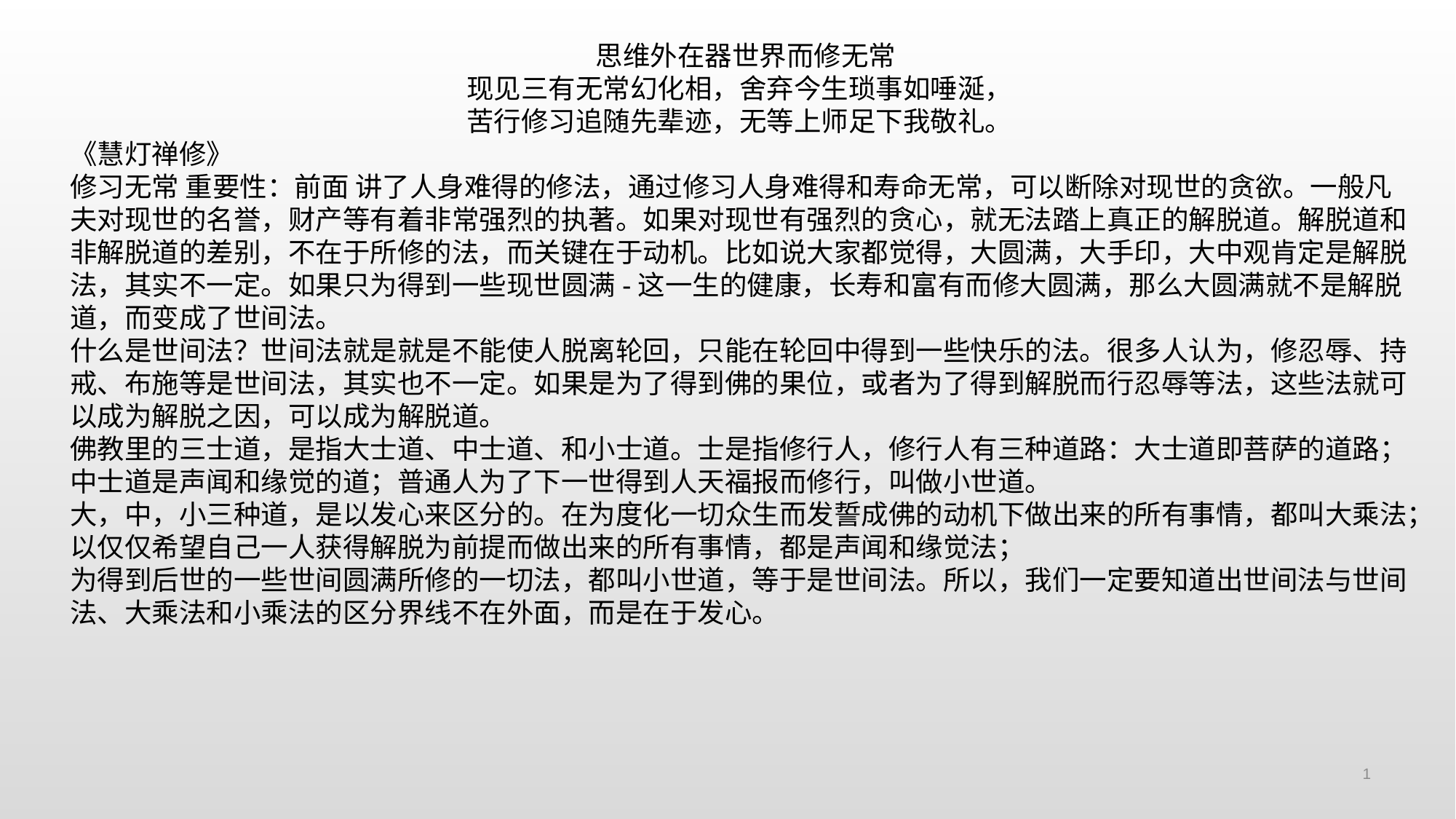

思维外在器世界而修无常
现见三有无常幻化相，舍弃今生琐事如唾涎，
苦行修习追随先辈迹，无等上师足下我敬礼。
《慧灯禅修》
修习无常 重要性：前面 讲了人身难得的修法，通过修习人身难得和寿命无常，可以断除对现世的贪欲。一般凡夫对现世的名誉，财产等有着非常强烈的执著。如果对现世有强烈的贪心，就无法踏上真正的解脱道。解脱道和非解脱道的差别，不在于所修的法，而关键在于动机。比如说大家都觉得，大圆满，大手印，大中观肯定是解脱法，其实不一定。如果只为得到一些现世圆满-这一生的健康，长寿和富有而修大圆满，那么大圆满就不是解脱道，而变成了世间法。
什么是世间法？世间法就是就是不能使人脱离轮回，只能在轮回中得到一些快乐的法。很多人认为，修忍辱、持戒、布施等是世间法，其实也不一定。如果是为了得到佛的果位，或者为了得到解脱而行忍辱等法，这些法就可以成为解脱之因，可以成为解脱道。
佛教里的三士道，是指大士道、中士道、和小士道。士是指修行人，修行人有三种道路：大士道即菩萨的道路；中士道是声闻和缘觉的道；普通人为了下一世得到人天福报而修行，叫做小世道。
大，中，小三种道，是以发心来区分的。在为度化一切众生而发誓成佛的动机下做出来的所有事情，都叫大乘法；以仅仅希望自己一人获得解脱为前提而做出来的所有事情，都是声闻和缘觉法；
为得到后世的一些世间圆满所修的一切法，都叫小世道，等于是世间法。所以，我们一定要知道出世间法与世间法、大乘法和小乘法的区分界线不在外面，而是在于发心。

1